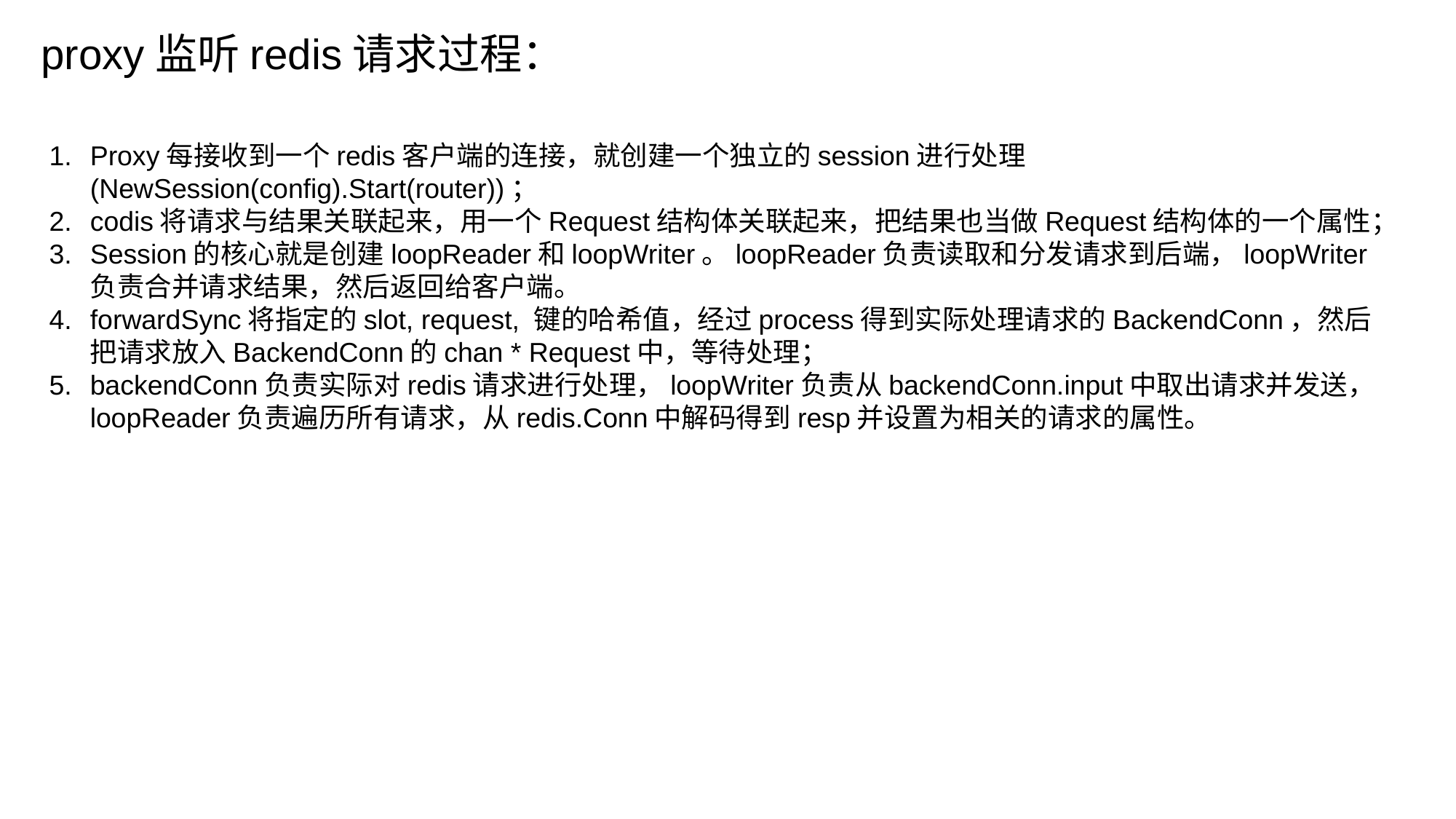

proxy监听redis请求过程：
Proxy每接收到一个redis客户端的连接，就创建一个独立的session进行处理(NewSession(config).Start(router))；
codis将请求与结果关联起来，用一个Request结构体关联起来，把结果也当做Request结构体的一个属性；
Session的核心就是创建loopReader和loopWriter。loopReader负责读取和分发请求到后端，loopWriter负责合并请求结果，然后返回给客户端。
forwardSync将指定的slot, request, 键的哈希值，经过process得到实际处理请求的BackendConn，然后把请求放入BackendConn的chan * Request中，等待处理；
backendConn负责实际对redis请求进行处理，loopWriter负责从backendConn.input中取出请求并发送，loopReader负责遍历所有请求，从redis.Conn中解码得到resp并设置为相关的请求的属性。